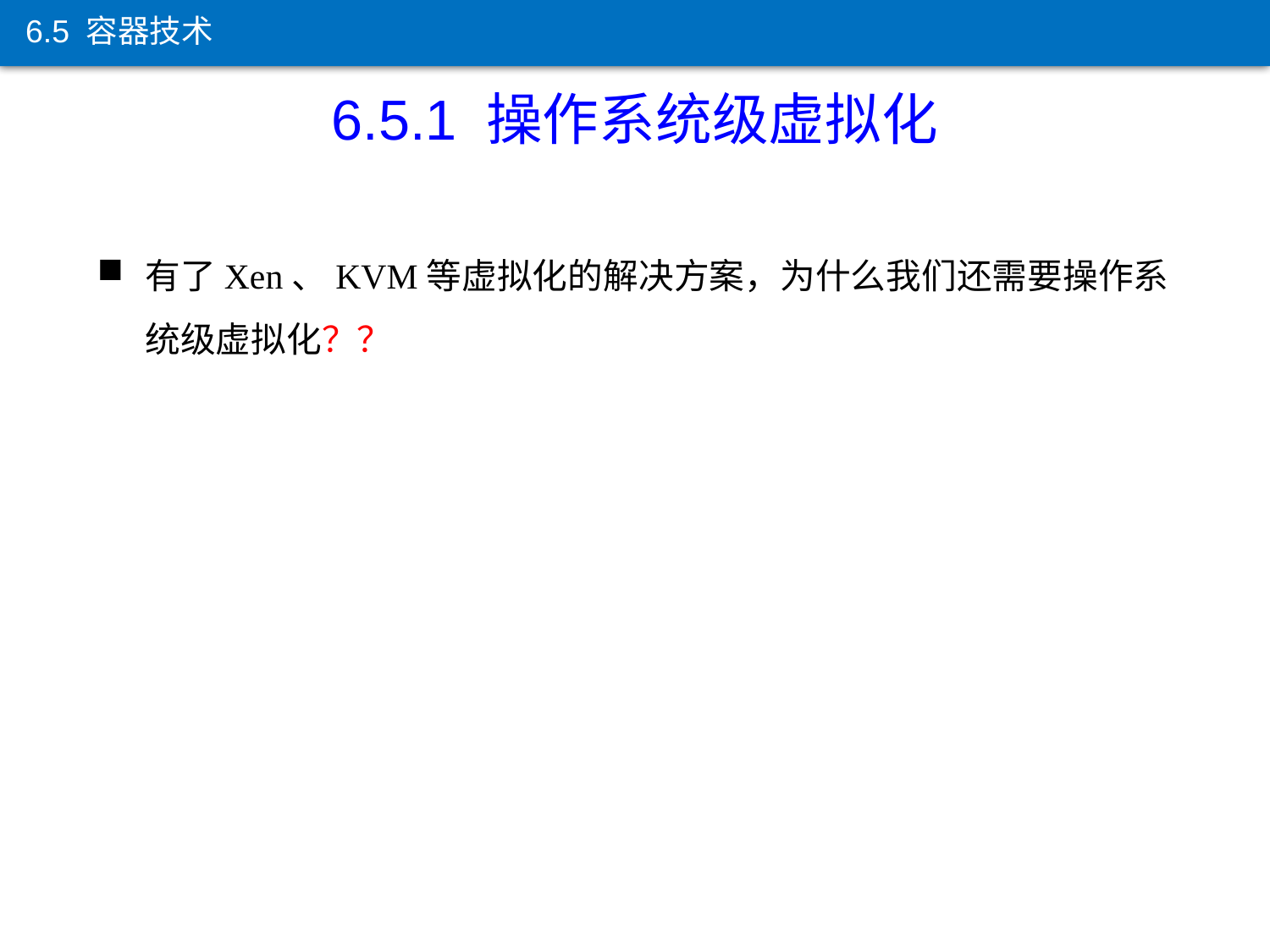

6.5 容器技术
6.5.1 操作系统级虚拟化
有了Xen、KVM等虚拟化的解决方案，为什么我们还需要操作系统级虚拟化？？
2